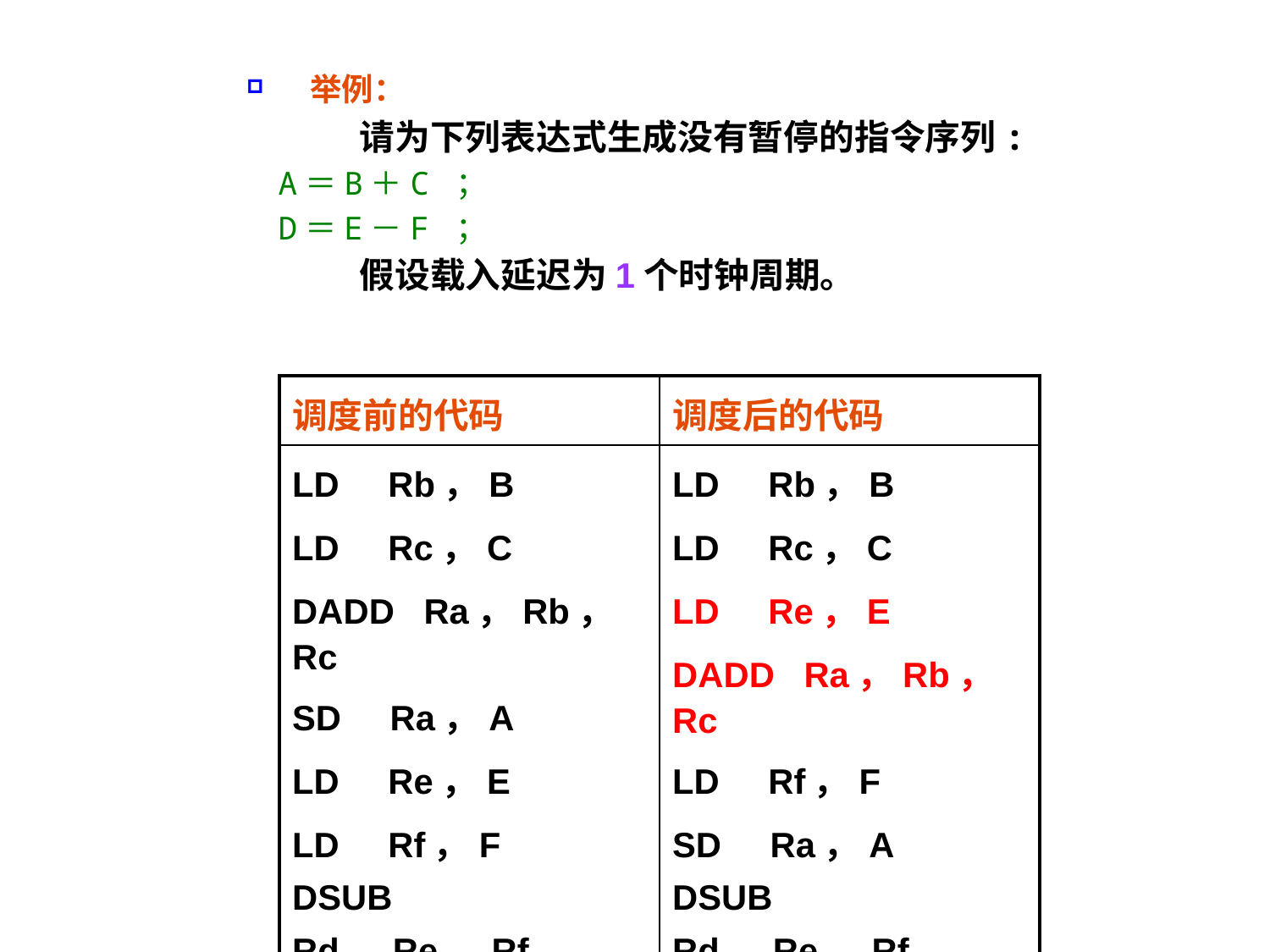

举例：
  请为下列表达式生成没有暂停的指令序列:
          　A＝B＋C ；
          　D＝E－F ；
  假设载入延迟为1个时钟周期。

| 调度前的代码 | 调度后的代码 |
| --- | --- |
| LD Rb，B LD Rc，C DADD Ra，Rb，Rc SD Ra，A LD Re，E LD Rf，F DSUB Rd，Re，Rf SD Rd，D | LD Rb，B LD Rc，C LD Re，E DADD Ra，Rb，Rc LD Rf，F SD Ra，A DSUB Rd，Re，Rf SD Rd，D |